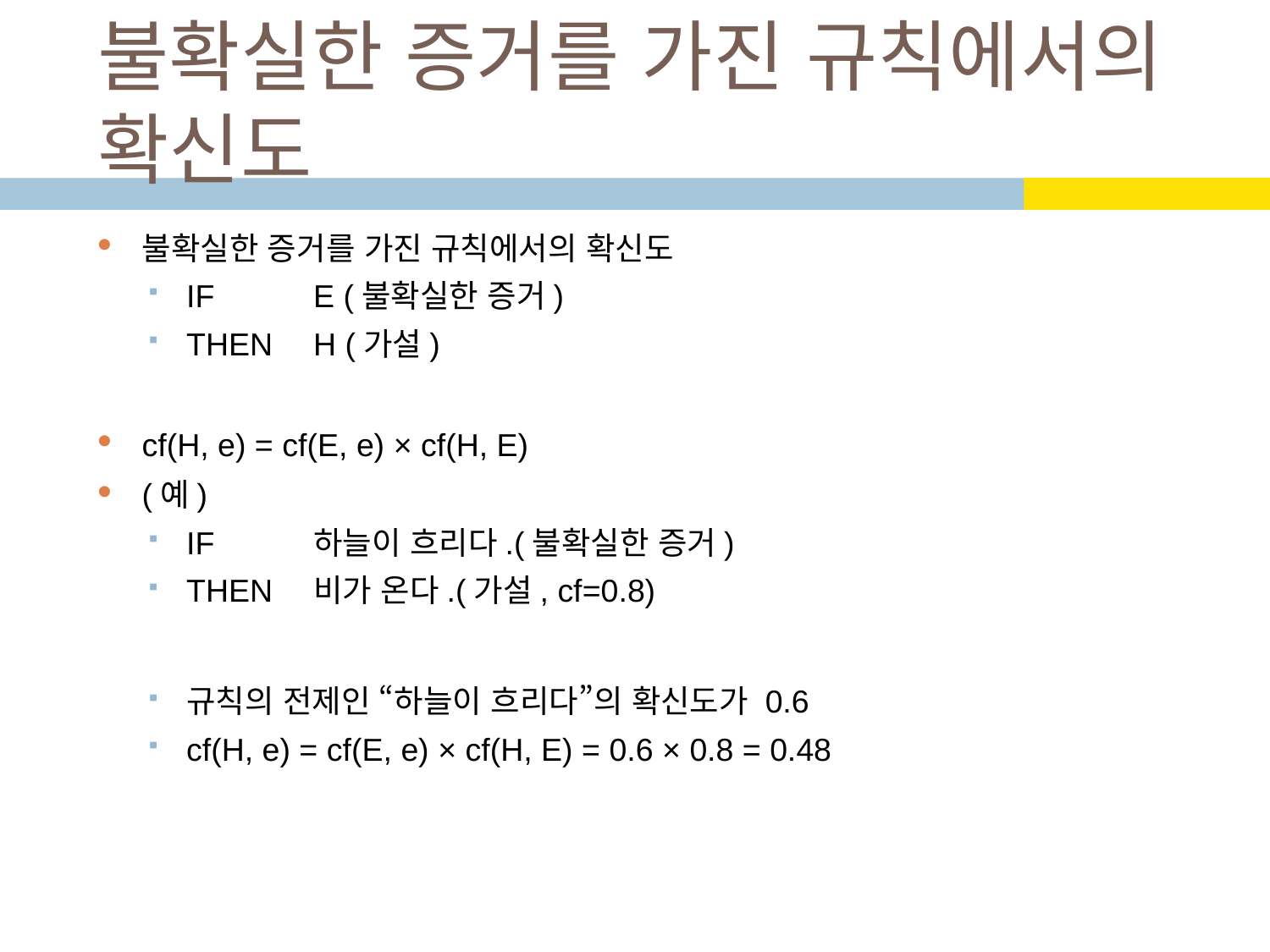

# 불확실한 증거를 가진 규칙에서의 확신도
불확실한 증거를 가진 규칙에서의 확신도
IF 	E (불확실한 증거)
THEN 	H (가설)

cf(H, e) = cf(E, e) × cf(H, E)
(예)
IF 	하늘이 흐리다.(불확실한 증거)
THEN 	비가 온다.(가설, cf=0.8)

규칙의 전제인 “하늘이 흐리다”의 확신도가 0.6
cf(H, e) = cf(E, e) × cf(H, E) = 0.6 × 0.8 = 0.48